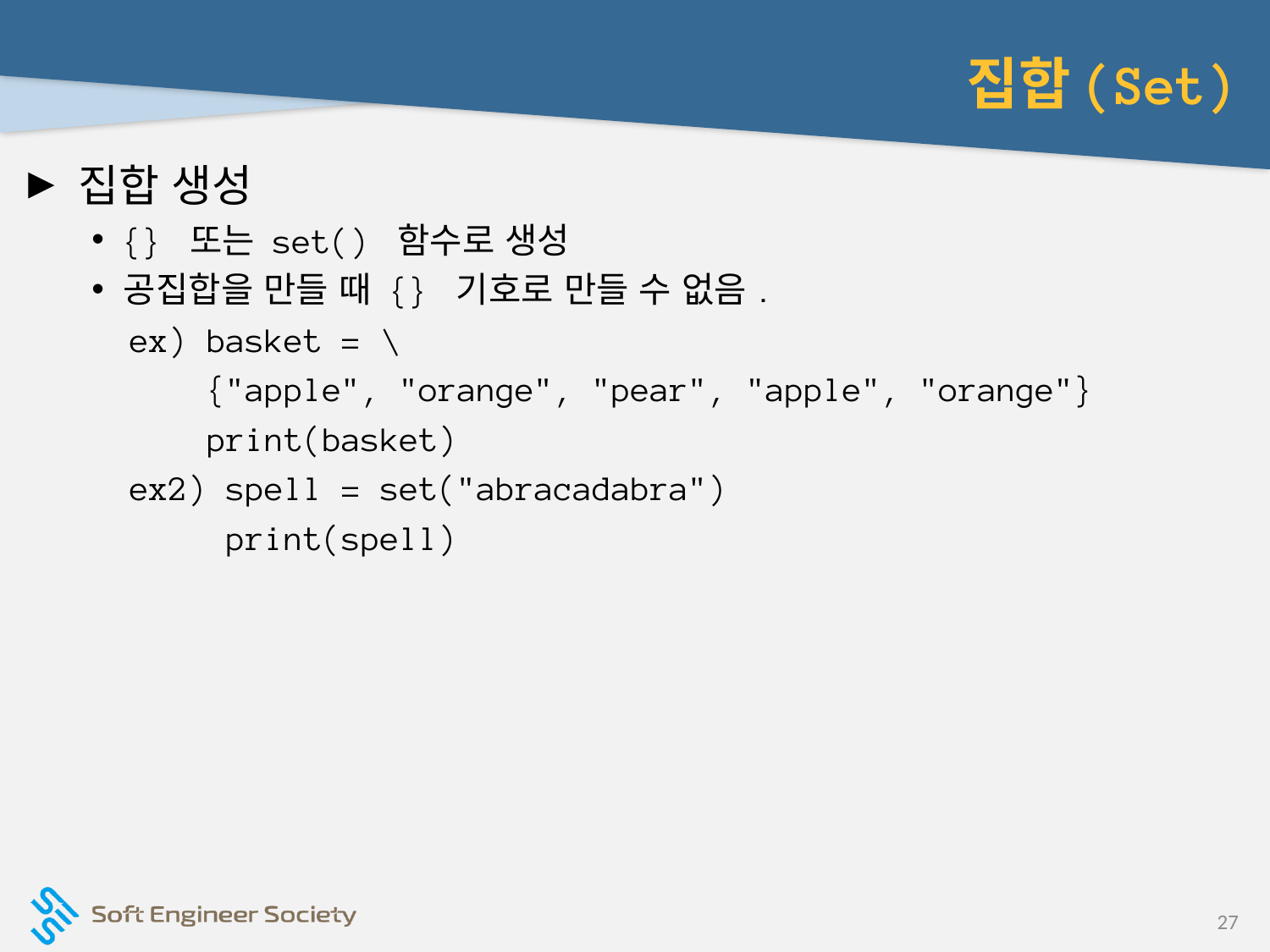

# 집합(Set)
집합 생성
{} 또는 set() 함수로 생성
공집합을 만들 때 {} 기호로 만들 수 없음.
  ex) basket = \
      {"apple", "orange", "pear", "apple", "orange"}
      print(basket)
  ex2) spell = set("abracadabra")
       print(spell)
27